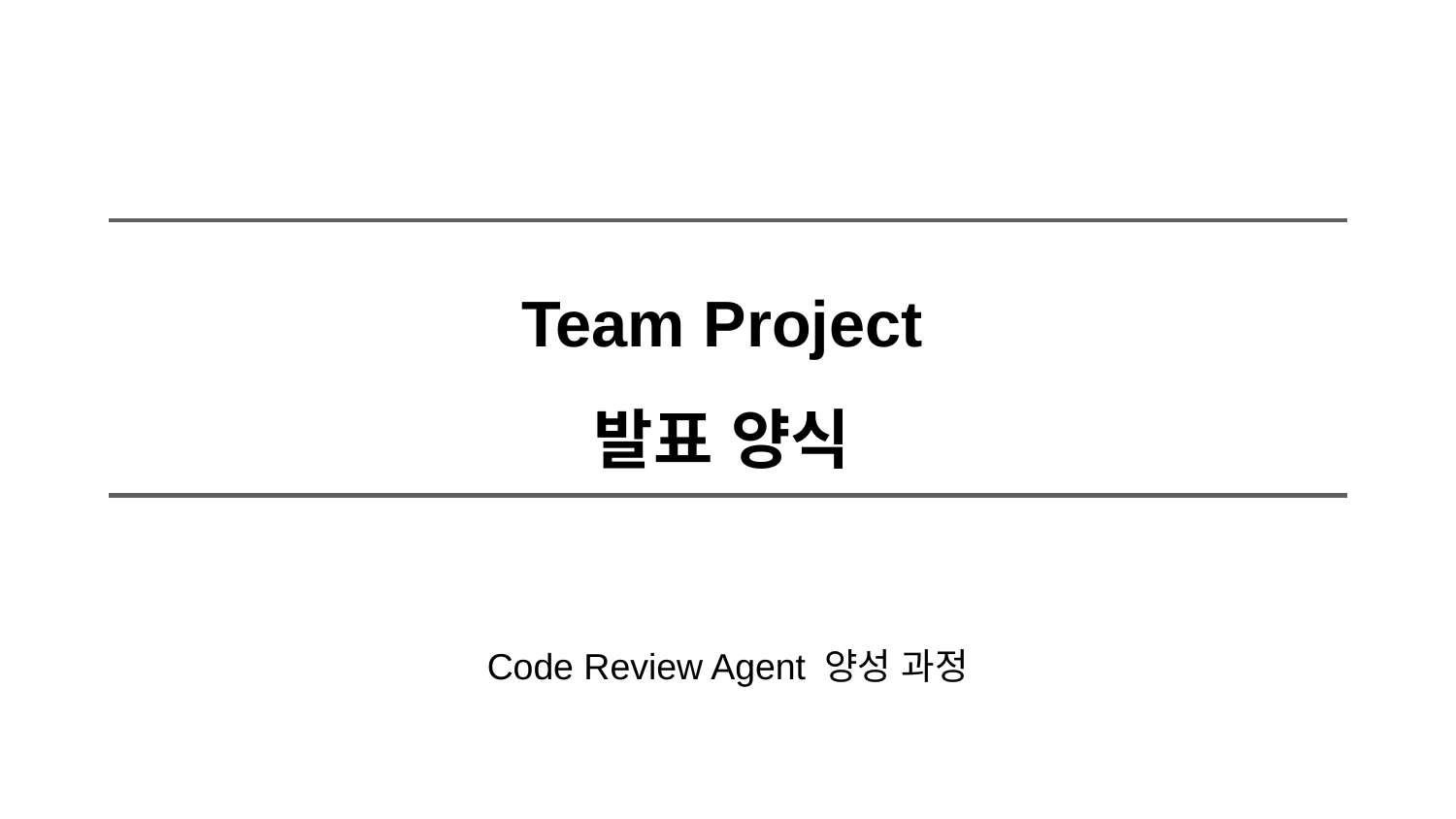

Team Project
발표 양식
Code Review Agent 양성 과정